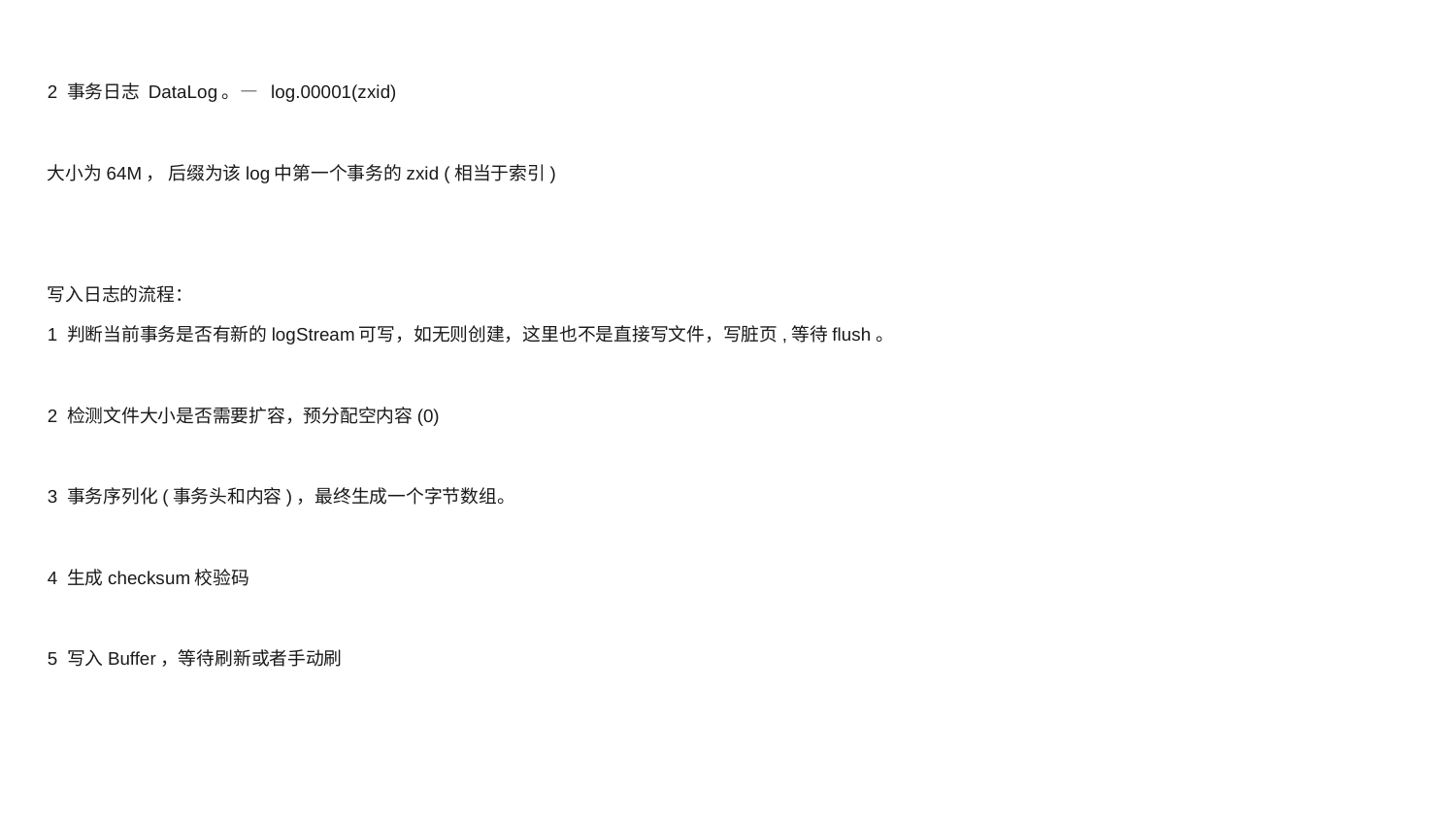

2 事务日志 DataLog。—  log.00001(zxid)

大小为64M， 后缀为该log中第一个事务的zxid (相当于索引)

写入日志的流程：
1 判断当前事务是否有新的logStream可写，如无则创建，这里也不是直接写文件，写脏页,等待flush。

2 检测文件大小是否需要扩容，预分配空内容(0)

3 事务序列化(事务头和内容)，最终生成一个字节数组。

4 生成checksum校验码

5 写入Buffer，等待刷新或者手动刷